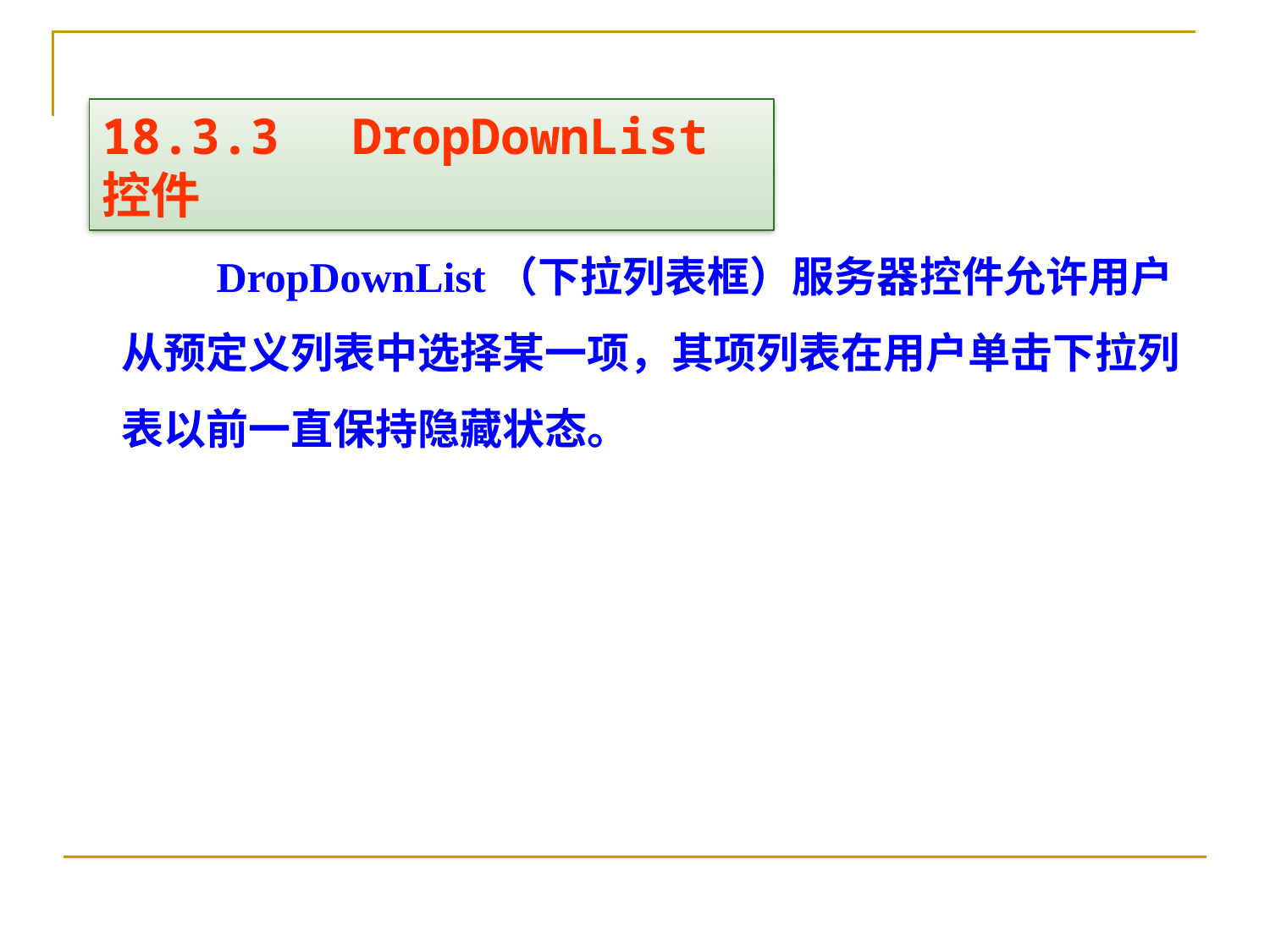

18.3.3　DropDownList控件
　　DropDownList（下拉列表框）服务器控件允许用户从预定义列表中选择某一项，其项列表在用户单击下拉列表以前一直保持隐藏状态。